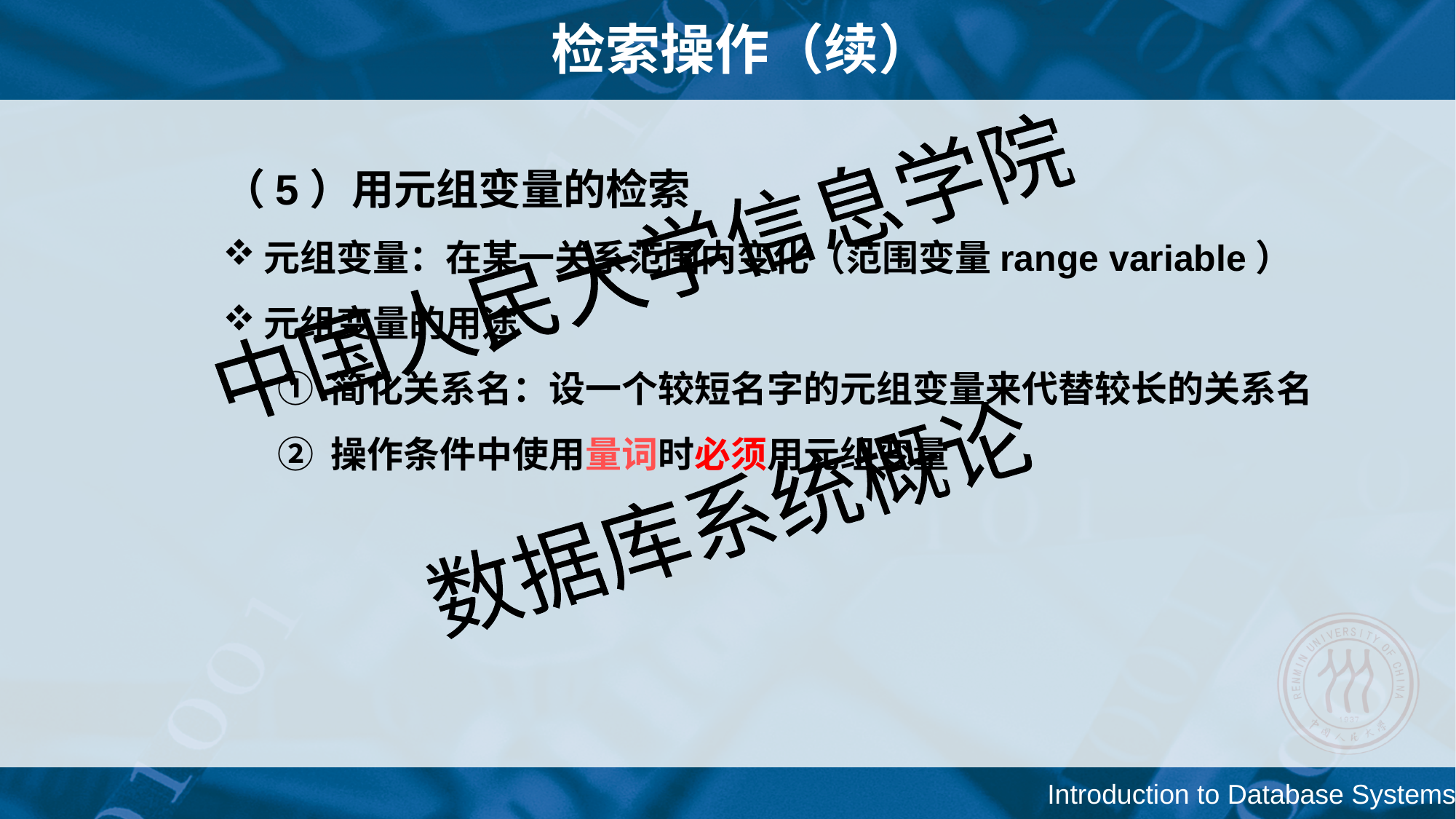

# 检索操作（续）
（5）用元组变量的检索
元组变量：在某一关系范围内变化（范围变量range variable）
元组变量的用途
① 简化关系名：设一个较短名字的元组变量来代替较长的关系名
② 操作条件中使用量词时必须用元组变量